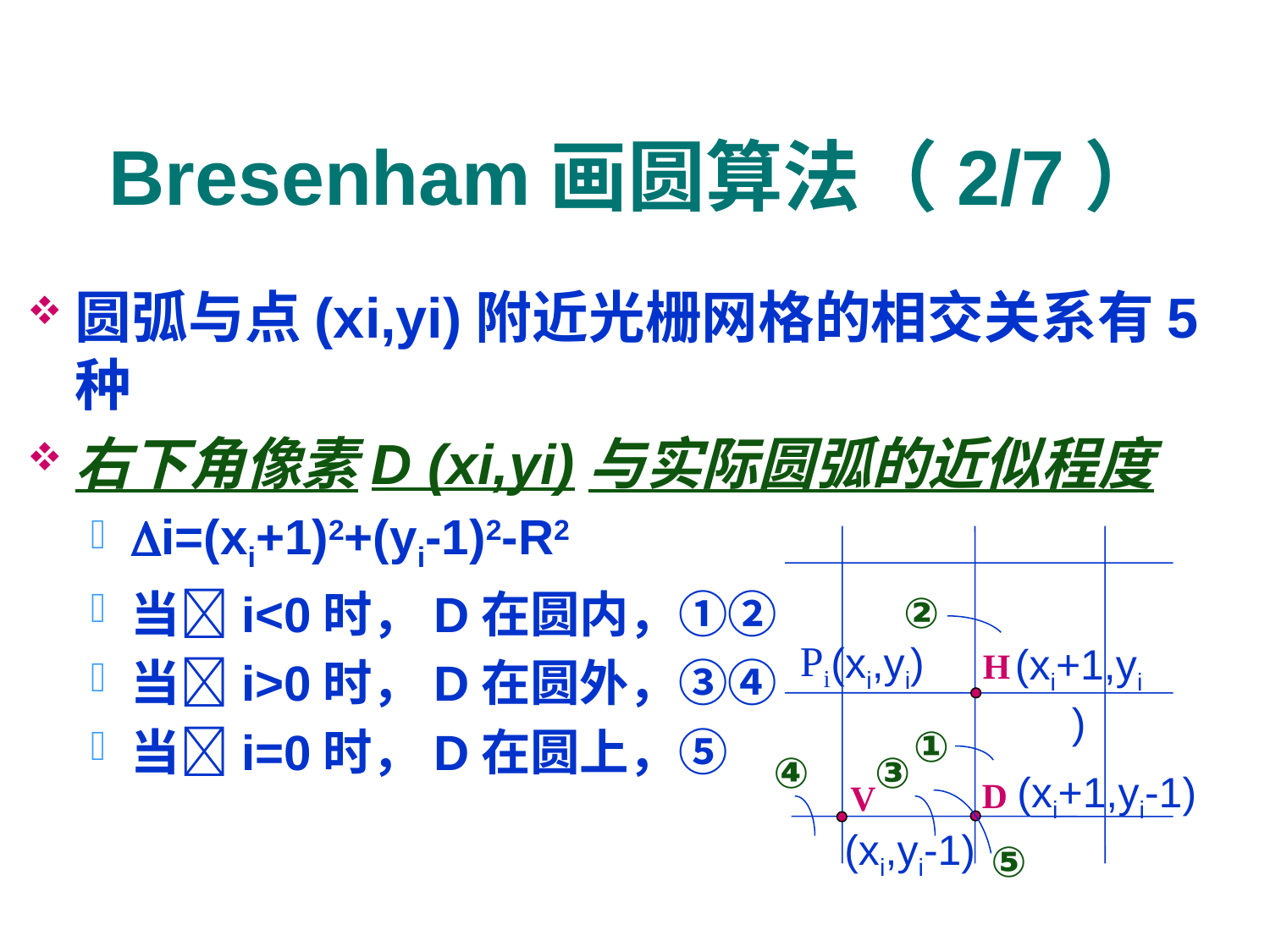

# Bresenham画圆算法（2/7）
圆弧与点(xi,yi)附近光栅网格的相交关系有5种
右下角像素D (xi,yi)与实际圆弧的近似程度
Δi=(xi+1)2+(yi-1)2-R2
当Δi<0时，D在圆内，①②
当Δi>0时，D在圆外，③④
当Δi=0时，D在圆上，⑤

②

Pi

(xi,yi)

(xi+1,yi)

H

①
④
③

(xi+1,yi-1)

D
V

(xi,yi-1)

⑤